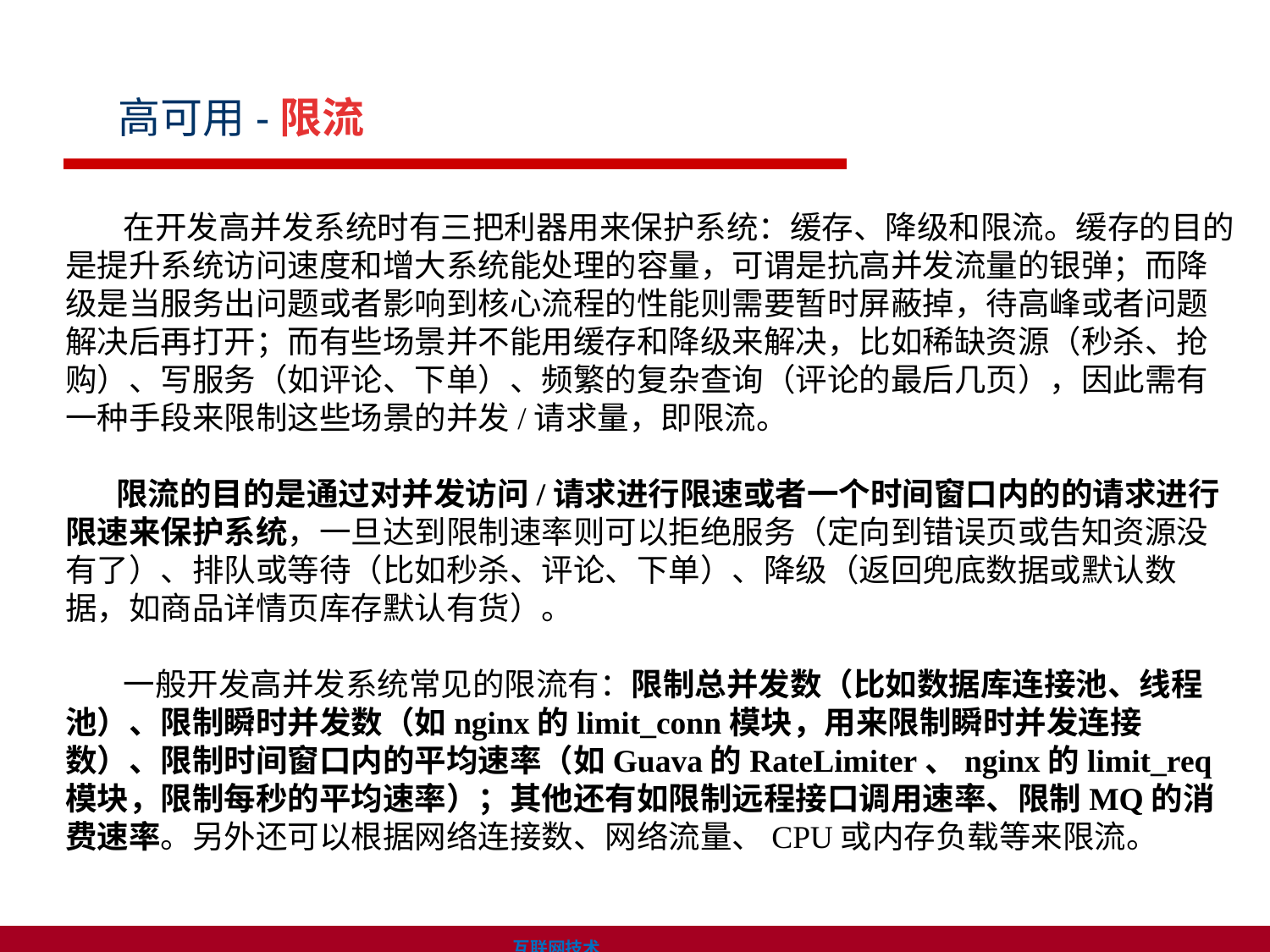

高可用-限流
       在开发高并发系统时有三把利器用来保护系统：缓存、降级和限流。缓存的目的是提升系统访问速度和增大系统能处理的容量，可谓是抗高并发流量的银弹；而降级是当服务出问题或者影响到核心流程的性能则需要暂时屏蔽掉，待高峰或者问题解决后再打开；而有些场景并不能用缓存和降级来解决，比如稀缺资源（秒杀、抢购）、写服务（如评论、下单）、频繁的复杂查询（评论的最后几页），因此需有一种手段来限制这些场景的并发/请求量，即限流。

      限流的目的是通过对并发访问/请求进行限速或者一个时间窗口内的的请求进行限速来保护系统，一旦达到限制速率则可以拒绝服务（定向到错误页或告知资源没有了）、排队或等待（比如秒杀、评论、下单）、降级（返回兜底数据或默认数据，如商品详情页库存默认有货）。

       一般开发高并发系统常见的限流有：限制总并发数（比如数据库连接池、线程池）、限制瞬时并发数（如nginx的limit_conn模块，用来限制瞬时并发连接数）、限制时间窗口内的平均速率（如Guava的RateLimiter、nginx的limit_req模块，限制每秒的平均速率）；其他还有如限制远程接口调用速率、限制MQ的消费速率。另外还可以根据网络连接数、网络流量、CPU或内存负载等来限流。